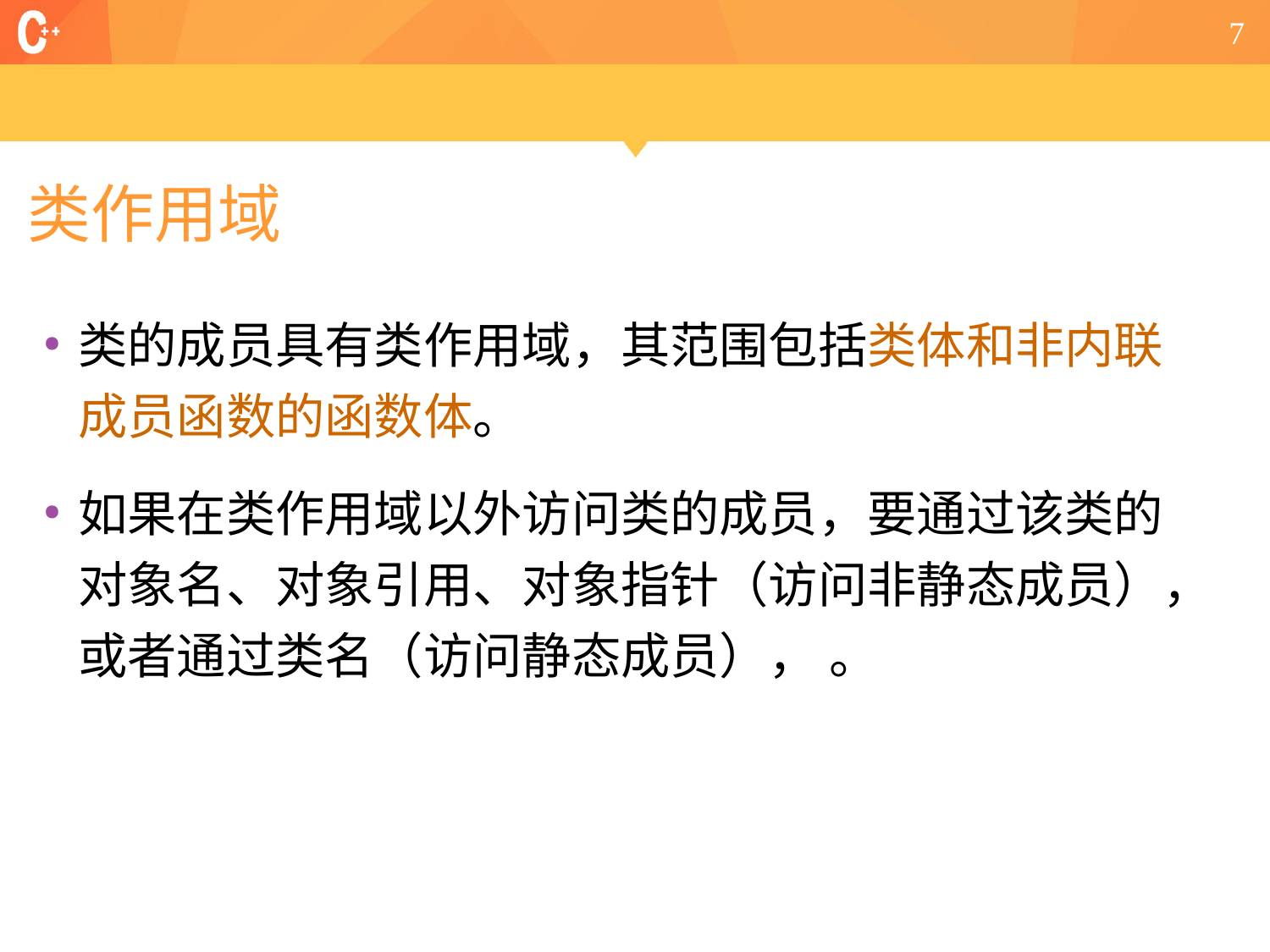

7
# 类作用域
类的成员具有类作用域，其范围包括类体和非内联成员函数的函数体。
如果在类作用域以外访问类的成员，要通过该类的对象名、对象引用、对象指针（访问非静态成员），或者通过类名（访问静态成员）， 。